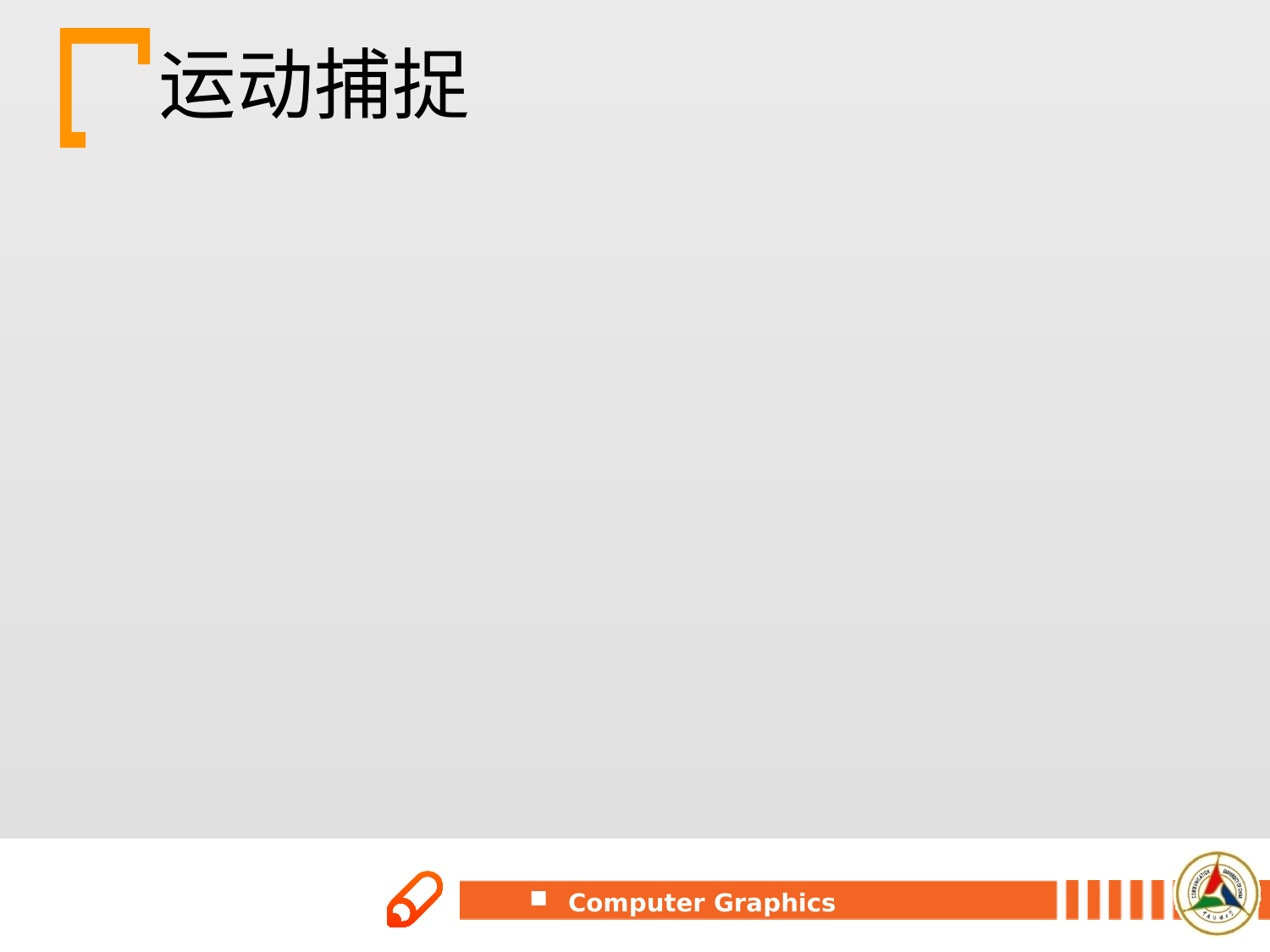

# 运动捕捉
近年来，计算机在视觉领域和图形学领域进行许多研究，取得了丰硕的成果，计算机人体动画生成技术在电影和游戏中取得了广泛的应用。为了使人体运动更加逼真，很多动画产品用到了运动捕捉设备。运动捕捉设备可以以很高的精度实时记录下人体每一个关节在三维空间中的位置，经过后期处理，可以在计算机上重现这些运动数据，并且可以将人体运动克隆到不同的虚拟人物上。